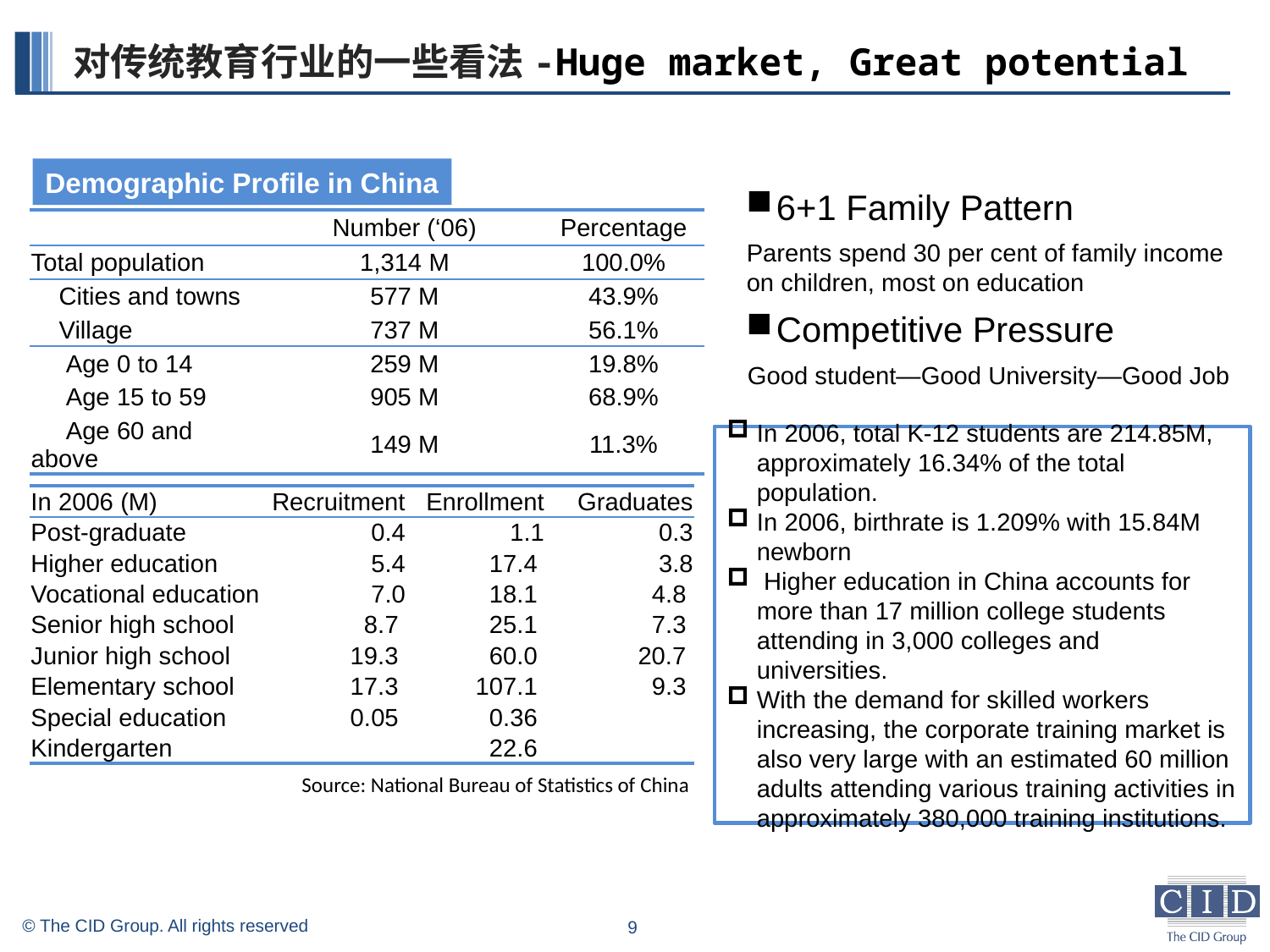

# 对传统教育行业的一些看法-Huge market, Great potential
Demographic Profile in China
6+1 Family Pattern
|  | Number (‘06) | Percentage |
| --- | --- | --- |
| Total population | 1,314 M | 100.0% |
| Cities and towns | 577 M | 43.9% |
| Village | 737 M | 56.1% |
| Age 0 to 14 | 259 M | 19.8% |
| Age 15 to 59 | 905 M | 68.9% |
| Age 60 and above | 149 M | 11.3% |
Parents spend 30 per cent of family income on children, most on education
Competitive Pressure
Good student—Good University—Good Job
In 2006, total K-12 students are 214.85M, approximately 16.34% of the total population.
In 2006, birthrate is 1.209% with 15.84M newborn
 Higher education in China accounts for more than 17 million college students attending in 3,000 colleges and universities.
With the demand for skilled workers increasing, the corporate training market is also very large with an estimated 60 million adults attending various training activities in approximately 380,000 training institutions.
| In 2006 (M) | Recruitment | Enrollment | Graduates |
| --- | --- | --- | --- |
| Post-graduate | 0.4 | 1.1 | 0.3 |
| Higher education | 5.4 | 17.4 | 3.8 |
| Vocational education | 7.0 | 18.1 | 4.8 |
| Senior high school | 8.7 | 25.1 | 7.3 |
| Junior high school | 19.3 | 60.0 | 20.7 |
| Elementary school | 17.3 | 107.1 | 9.3 |
| Special education | 0.05 | 0.36 |  |
| Kindergarten |  | 22.6 |  |
Source: National Bureau of Statistics of China